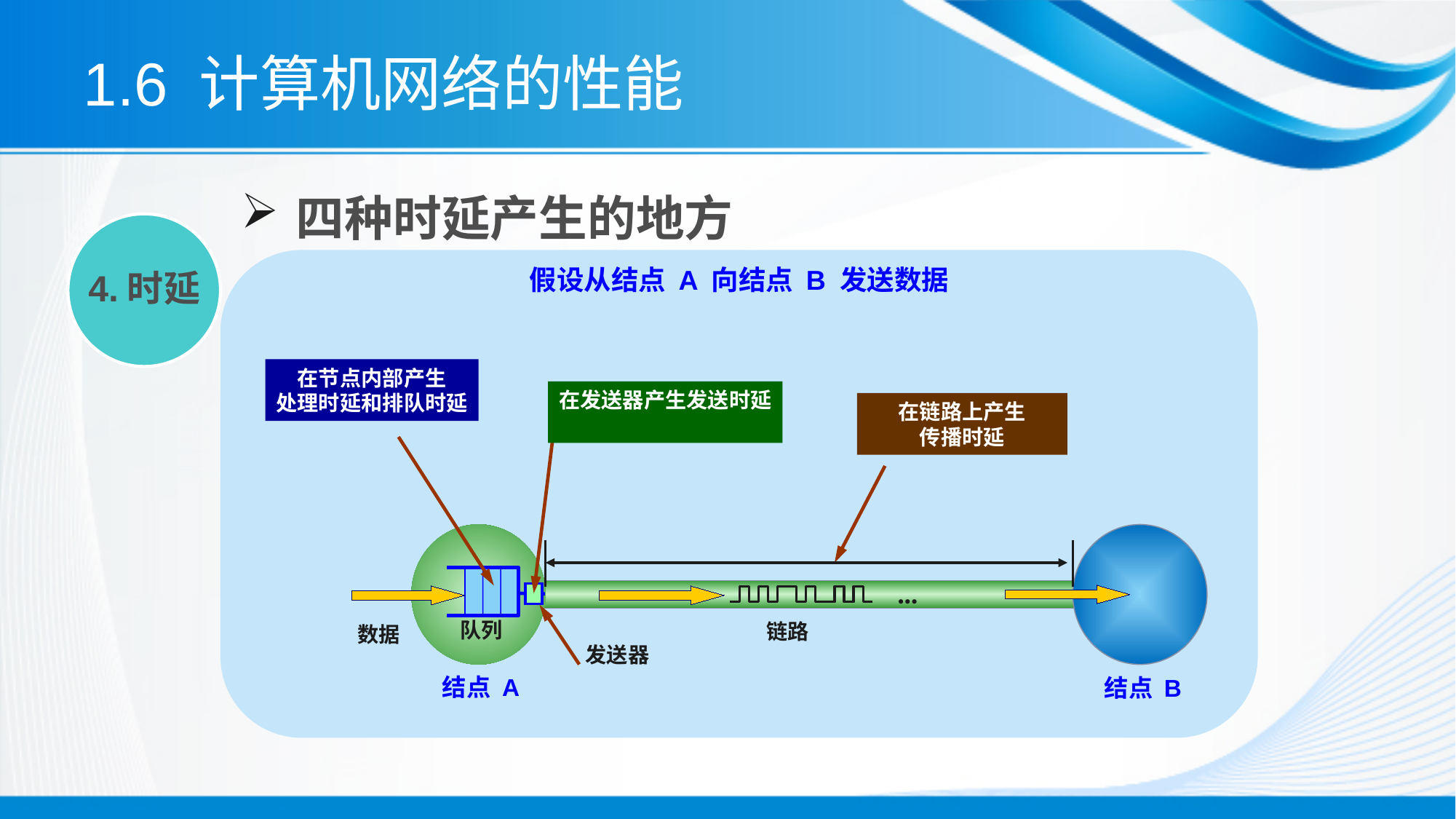

# 1.6 计算机网络的性能
四种时延产生的地方

4.时延
假设从结点 A 向结点 B 发送数据

在节点内部产生
处理时延和排队时延

在发送器产生发送时延

在链路上产生
传播时延

…

队列
链路
数据
发送器
结点 A
结点 B